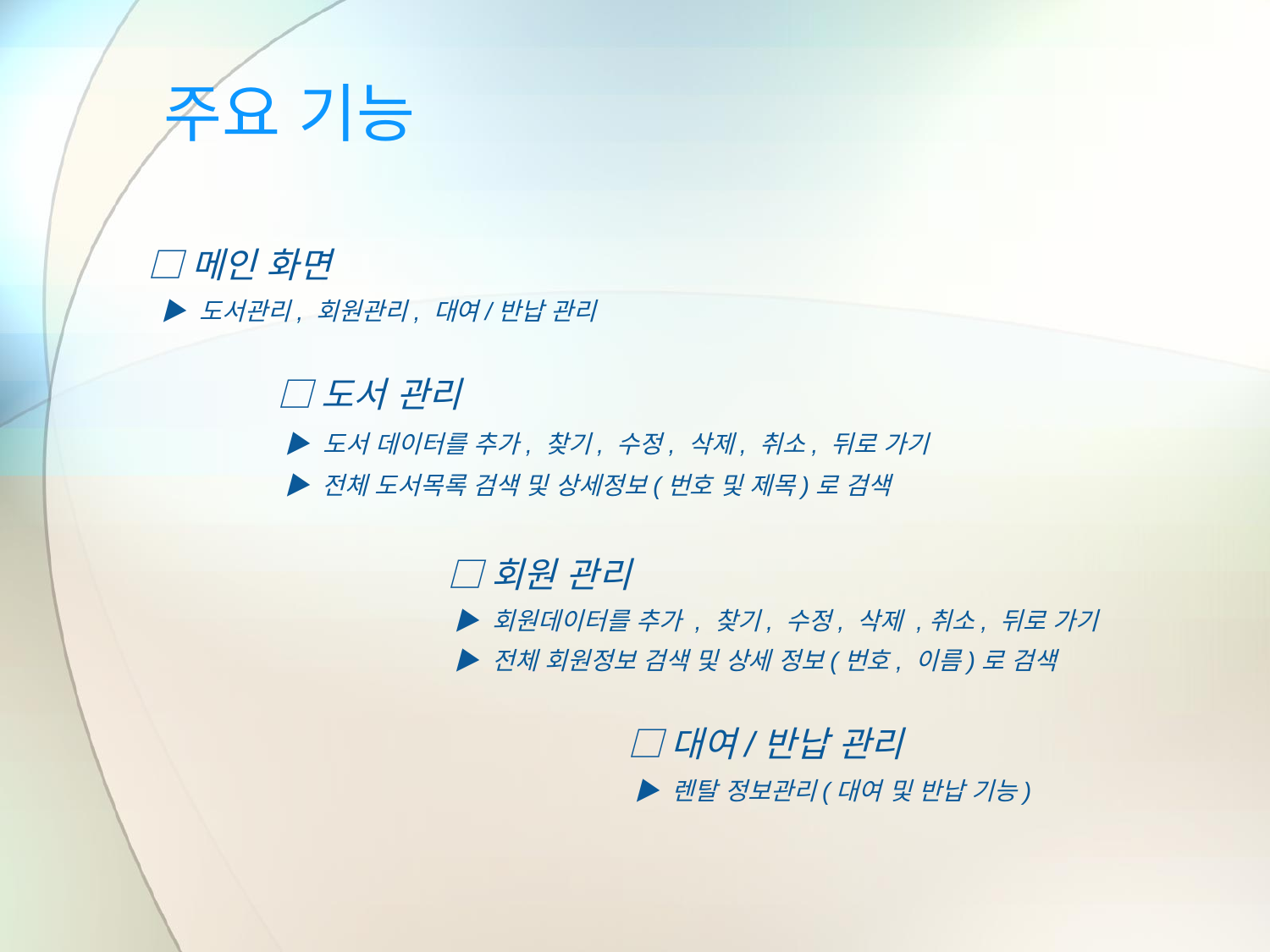

주요 기능
□메인 화면
  ▶ 도서관리, 회원관리, 대여/반납 관리

□도서 관리
 ▶ 도서 데이터를 추가, 찾기, 수정, 삭제, 취소, 뒤로 가기
 ▶ 전체 도서목록 검색 및 상세정보(번호 및 제목)로 검색

□회원 관리
 ▶ 회원데이터를 추가 , 찾기, 수정, 삭제 ,취소, 뒤로 가기
 ▶ 전체 회원정보 검색 및 상세 정보(번호, 이름)로 검색
□대여/반납 관리
 ▶ 렌탈 정보관리(대여 및 반납 기능)